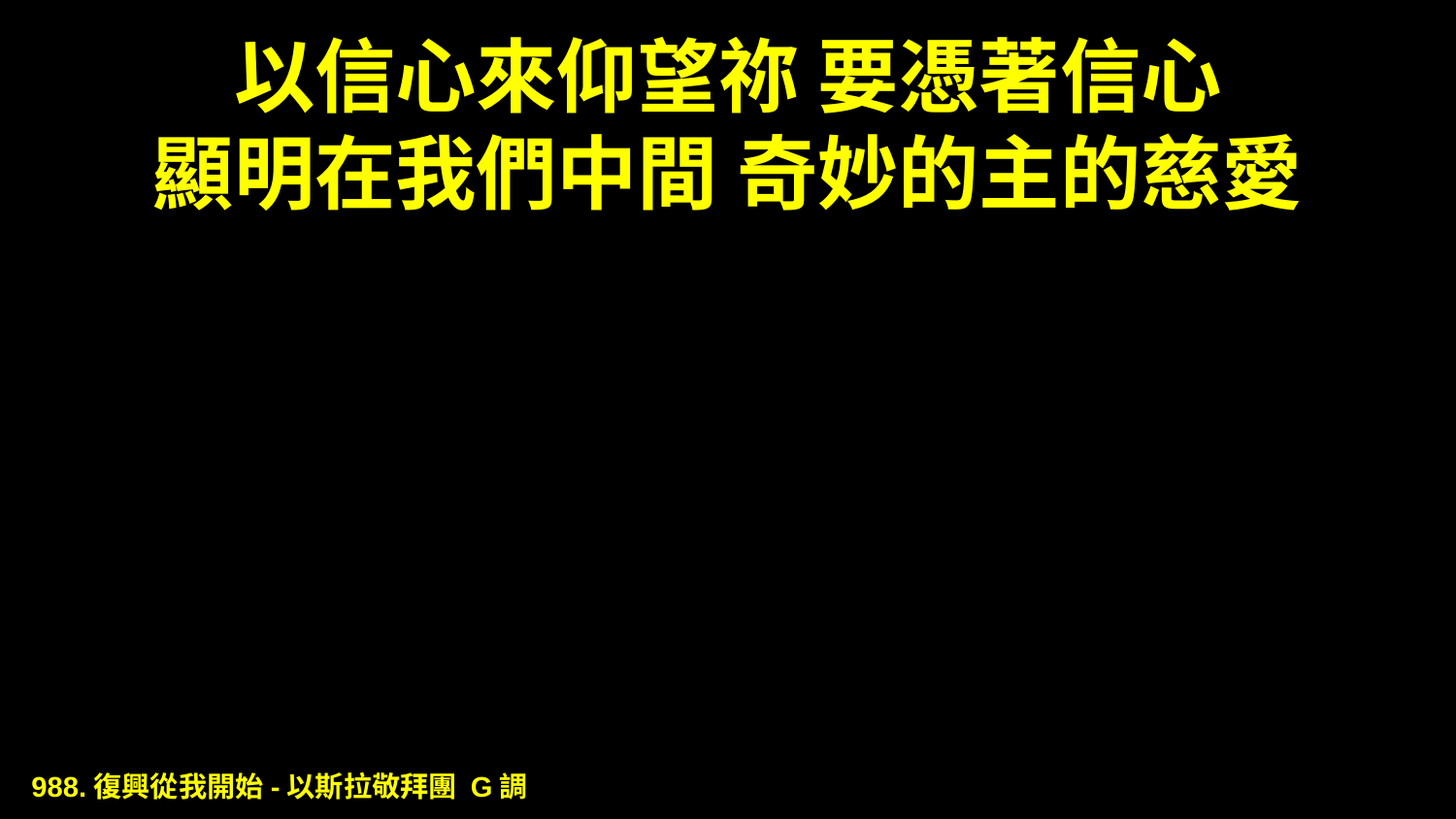

# 以信心來仰望祢 要憑著信心 顯明在我們中間 奇妙的主的慈愛
988.復興從我開始-以斯拉敬拜團 G調